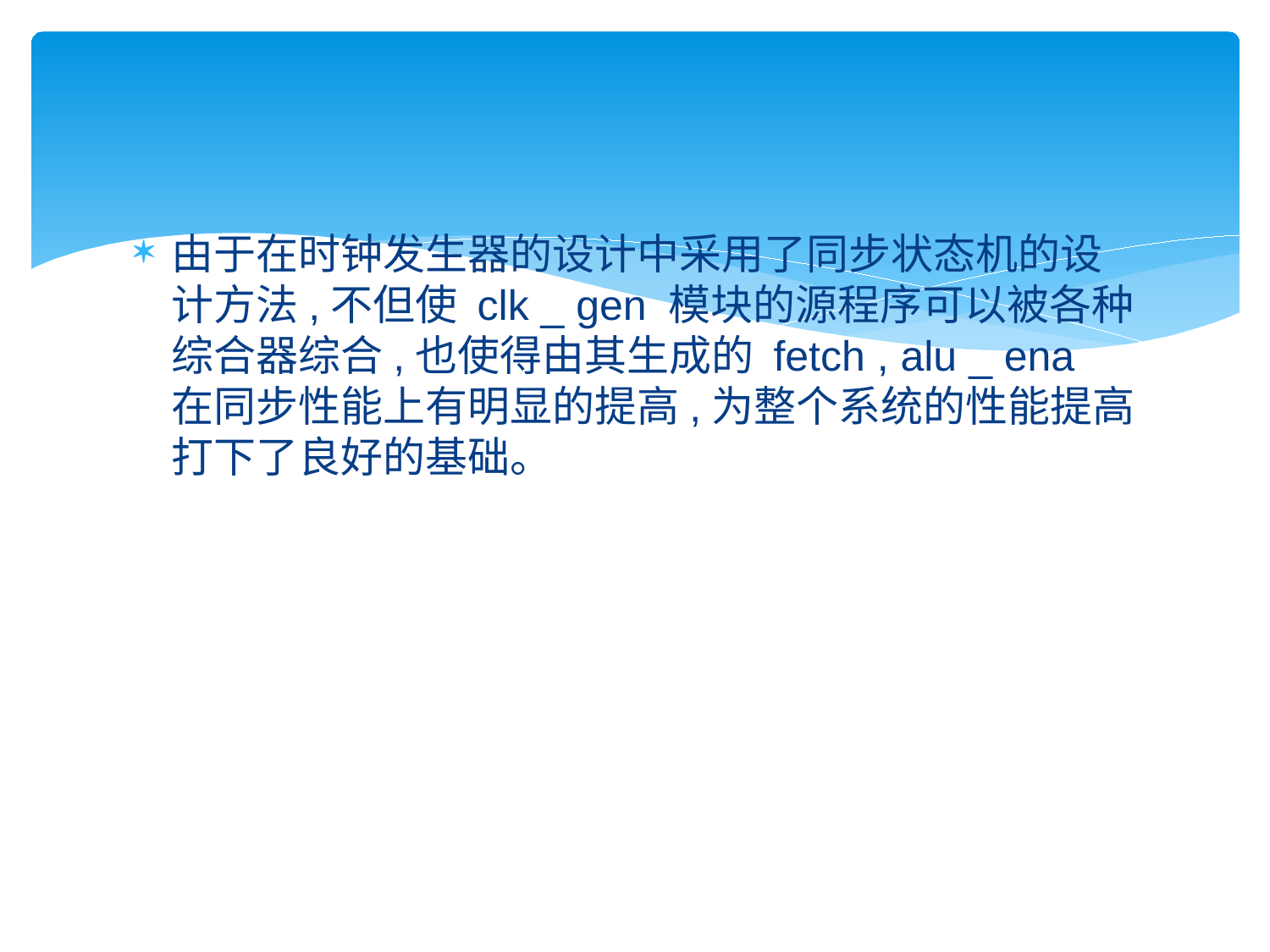

#
由于在时钟发生器的设计中采用了同步状态机的设计方法,不但使 clk _ gen 模块的源程序可以被各种综合器综合,也使得由其生成的 fetch , alu _ ena 在同步性能上有明显的提高,为整个系统的性能提高打下了良好的基础。